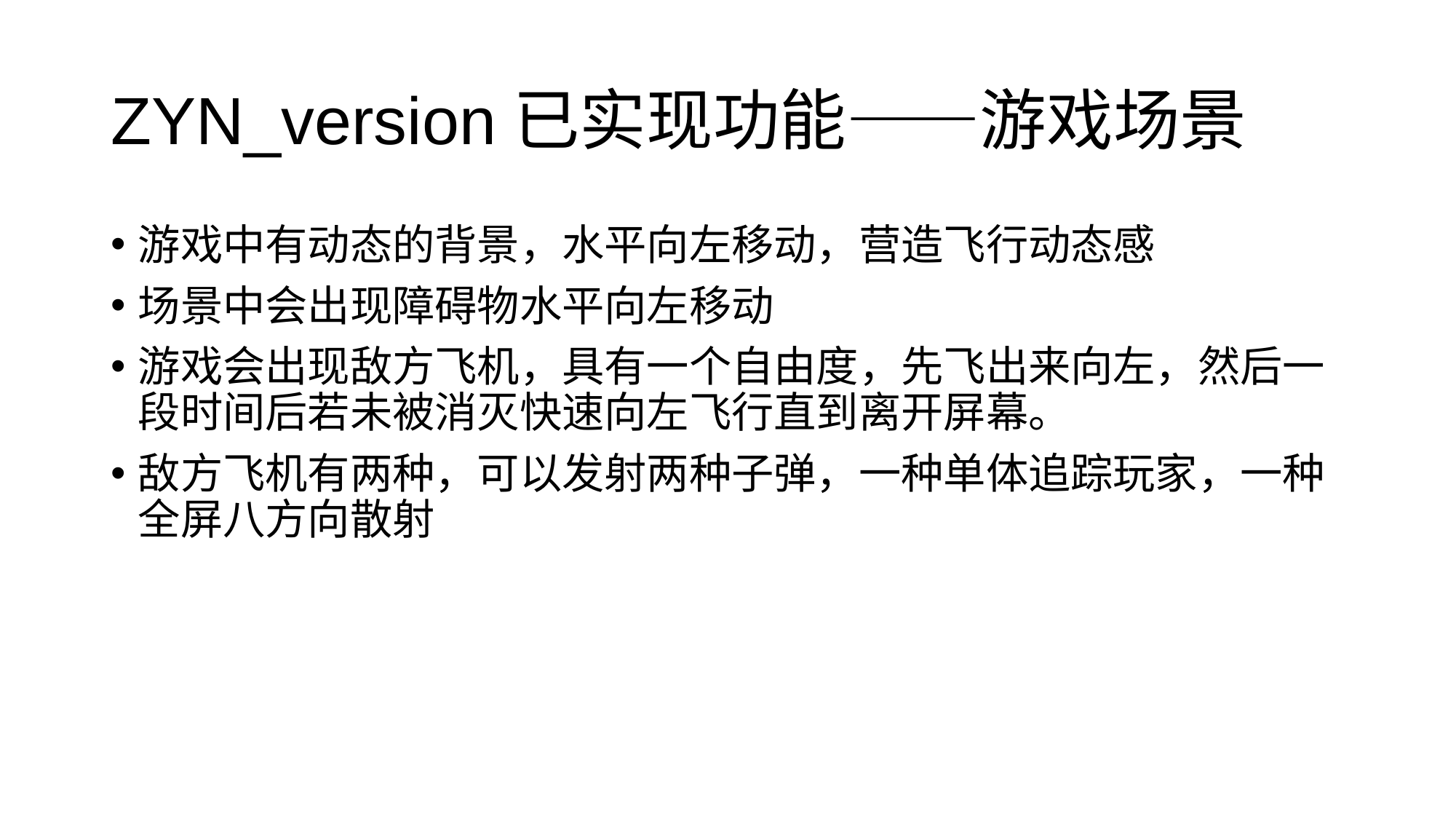

# ZYN_version已实现功能——游戏场景
游戏中有动态的背景，水平向左移动，营造飞行动态感
场景中会出现障碍物水平向左移动
游戏会出现敌方飞机，具有一个自由度，先飞出来向左，然后一段时间后若未被消灭快速向左飞行直到离开屏幕。
敌方飞机有两种，可以发射两种子弹，一种单体追踪玩家，一种全屏八方向散射